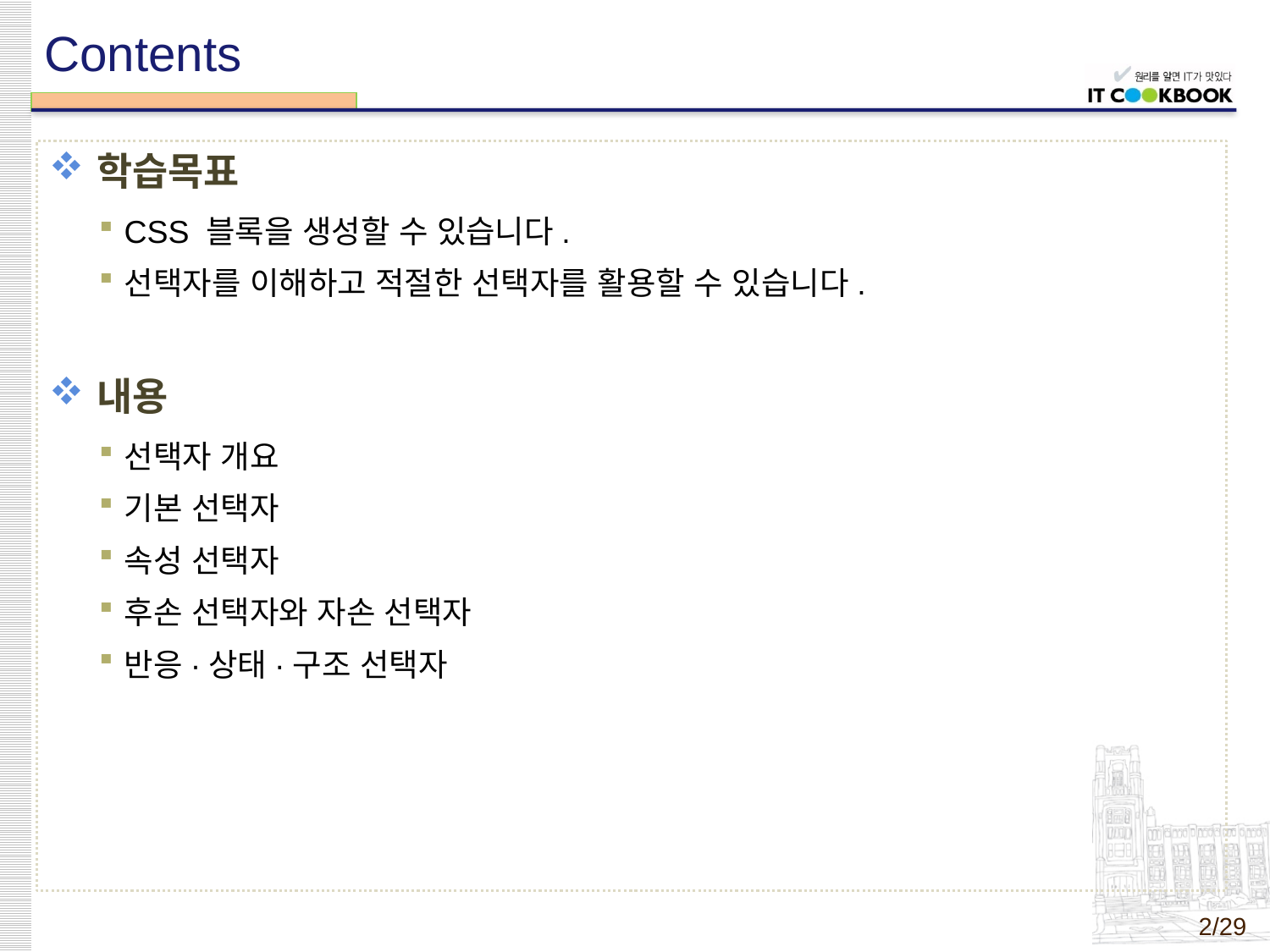

학습목표
CSS 블록을 생성할 수 있습니다.
선택자를 이해하고 적절한 선택자를 활용할 수 있습니다.

내용
선택자 개요
기본 선택자
속성 선택자
후손 선택자와 자손 선택자
반응·상태·구조 선택자